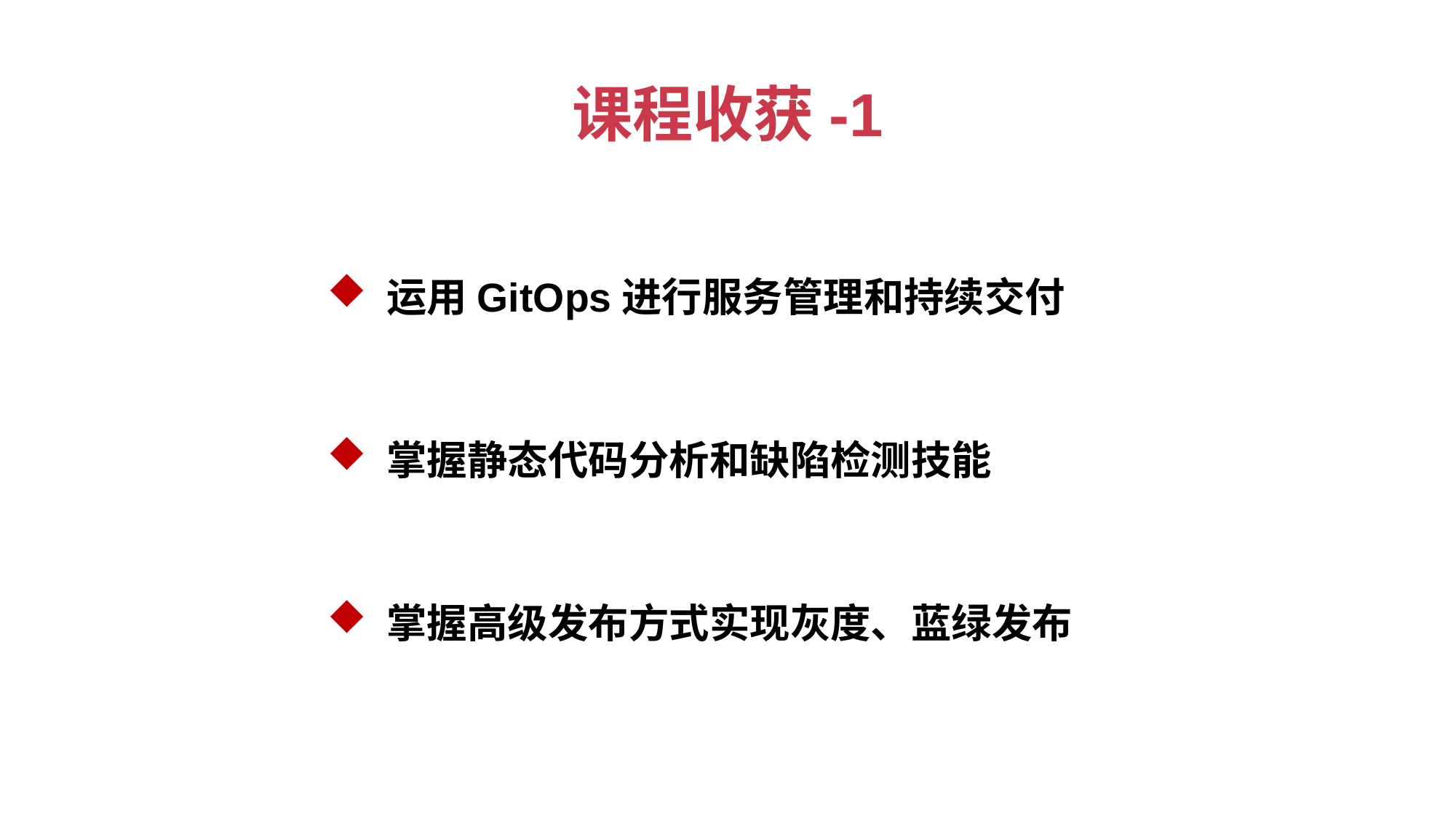

课程收获-1
 运用GitOps进行服务管理和持续交付
 掌握静态代码分析和缺陷检测技能
 掌握高级发布方式实现灰度、蓝绿发布